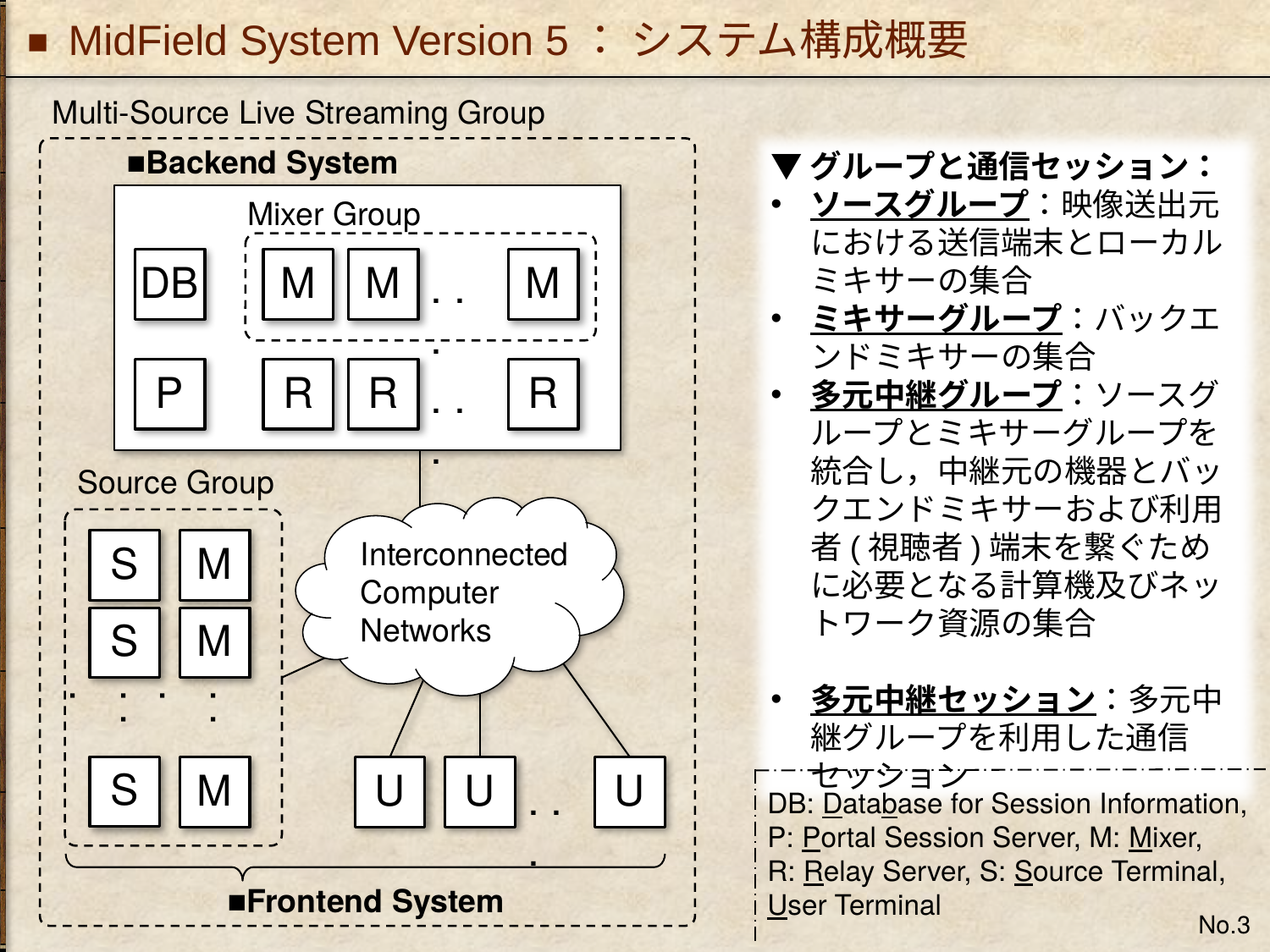

# MidField System Version 5： システム構成概要
Multi-Source Live Streaming Group
▼グループと通信セッション：
ソースグループ：映像送出元における送信端末とローカルミキサーの集合
ミキサーグループ：バックエンドミキサーの集合
多元中継グループ：ソースグループとミキサーグループを統合し，中継元の機器とバックエンドミキサーおよび利用者(視聴者)端末を繋ぐために必要となる計算機及びネットワーク資源の集合

多元中継セッション：多元中継グループを利用した通信セッション
■Backend System

Mixer Group

DB
M
M
M
. . .
P
R
R
R
. . .

Source Group

Interconnected Computer
Networks
S
M

S
M

. . .
. . .
S
M
U
U
U
. . .
DB: Database for Session Information,
P: Portal Session Server, M: Mixer,
R: Relay Server, S: Source Terminal,
User Terminal
■Frontend System
No.3